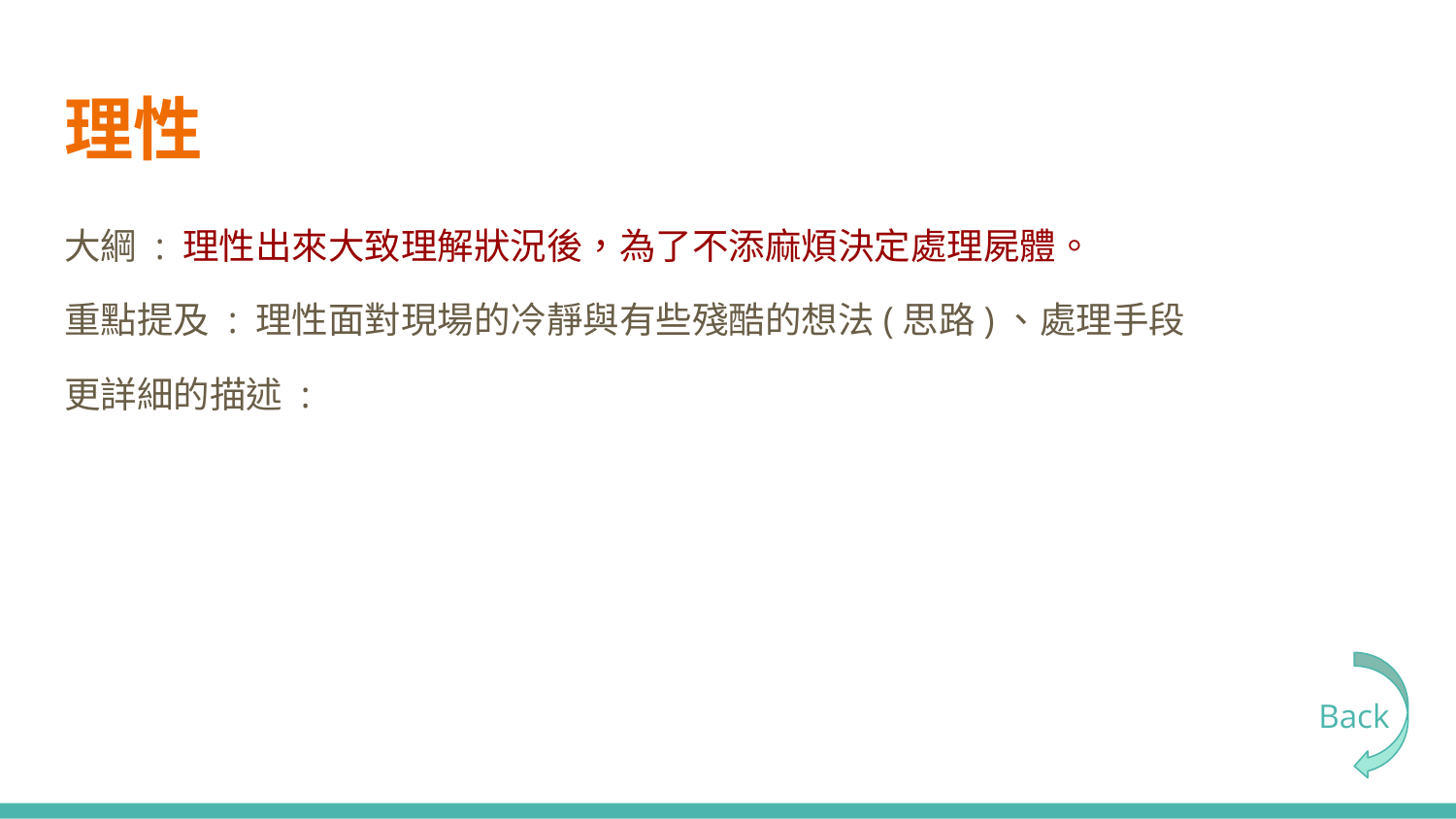

# 理性
大綱 : 理性出來大致理解狀況後，為了不添麻煩決定處理屍體。
重點提及 : 理性面對現場的冷靜與有些殘酷的想法(思路)、處理手段
更詳細的描述 :

Back